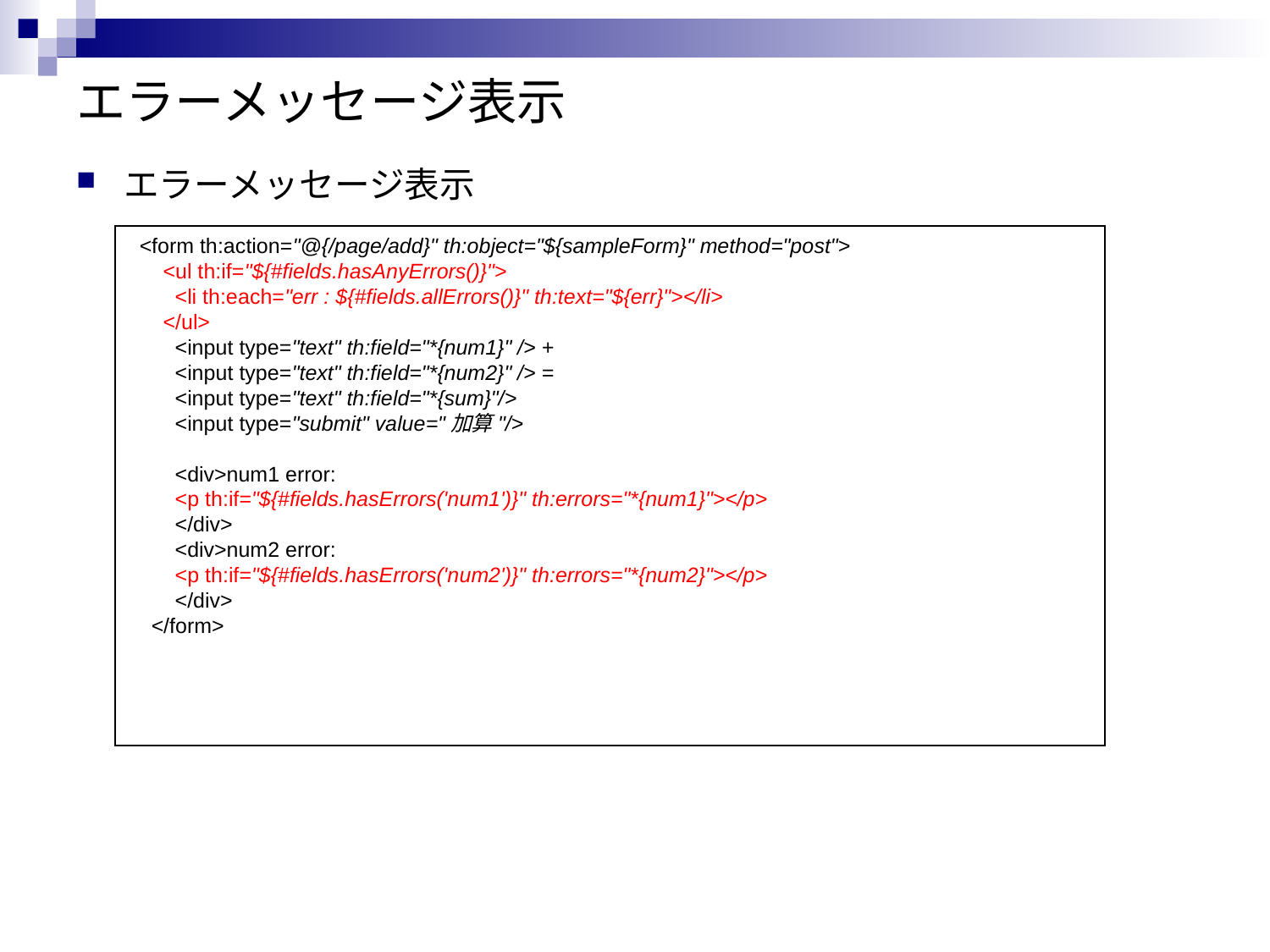

# エラーメッセージ表示
エラーメッセージ表示

  <form th:action="@{/page/add}" th:object="${sampleForm}" method="post">
      <ul th:if="${#fields.hasAnyErrors()}">
        <li th:each="err : ${#fields.allErrors()}" th:text="${err}"></li>
      </ul>
        <input type="text" th:field="*{num1}" /> +
        <input type="text" th:field="*{num2}" /> =
        <input type="text" th:field="*{sum}"/>
        <input type="submit" value="加算"/>

        <div>num1 error:
        <p th:if="${#fields.hasErrors('num1')}" th:errors="*{num1}"></p>
        </div>
        <div>num2 error:
        <p th:if="${#fields.hasErrors('num2')}" th:errors="*{num2}"></p>
        </div>
    </form>